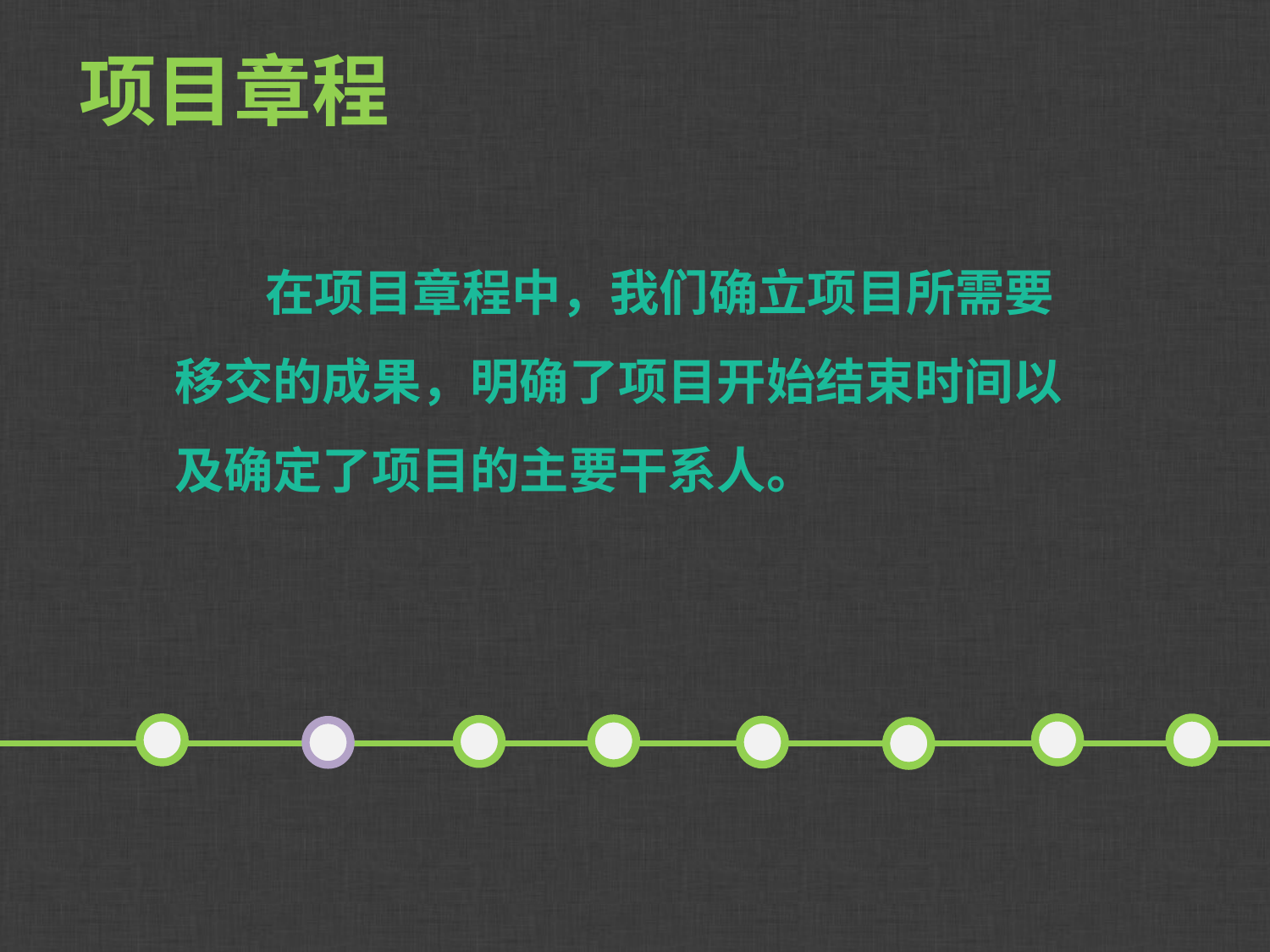

项目章程
       在项目章程中，我们确立项目所需要移交的成果，明确了项目开始结束时间以及确定了项目的主要干系人。